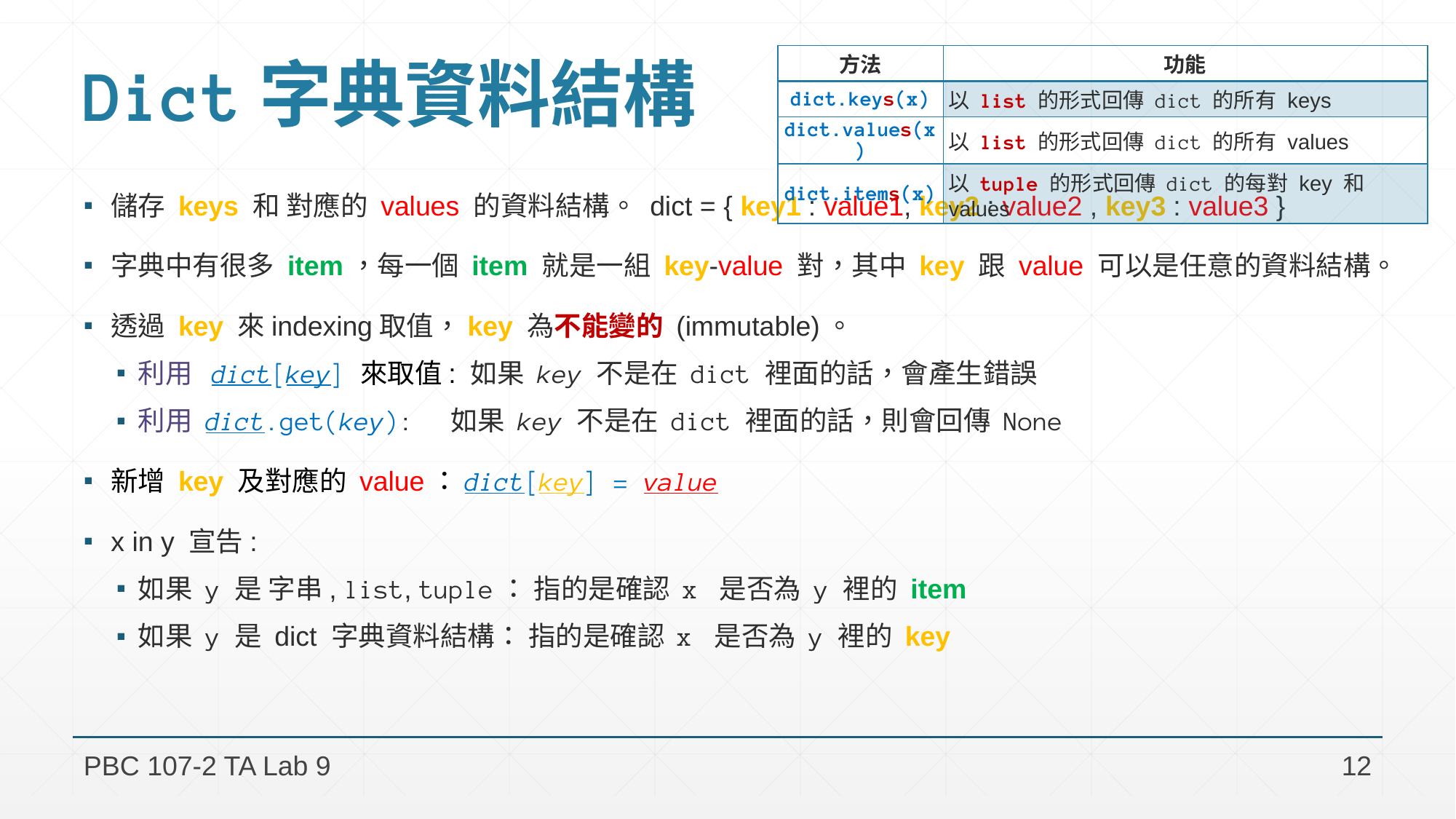

# Dict字典資料結構
| 方法 | 功能 |
| --- | --- |
| dict.keys(x) | 以 list 的形式回傳 dict 的所有 keys |
| dict.values(x) | 以 list 的形式回傳 dict 的所有 values |
| dict.items(x) | 以 tuple 的形式回傳 dict 的每對 key 和values |
儲存 keys 和 對應的 values 的資料結構。 dict = { key1 : value1, key2 : value2 , key3 : value3 }
字典中有很多 item，每一個 item 就是一組 key-value 對，其中 key 跟 value 可以是任意的資料結構。
透過 key 來indexing取值，key 為不能變的 (immutable)。
利用  dict[key] 來取值: 如果 key 不是在 dict 裡面的話，會產生錯誤
利用 dict.get(key):  如果 key 不是在 dict 裡面的話，則會回傳 None
新增 key 及對應的 value：dict[key] = value
x in y 宣告:
如果 y 是 字串, list, tuple： 指的是確認 x 是否為 y 裡的 item
如果 y 是 dict 字典資料結構： 指的是確認 x  是否為 y 裡的 key

PBC 107-2 TA Lab 9
12